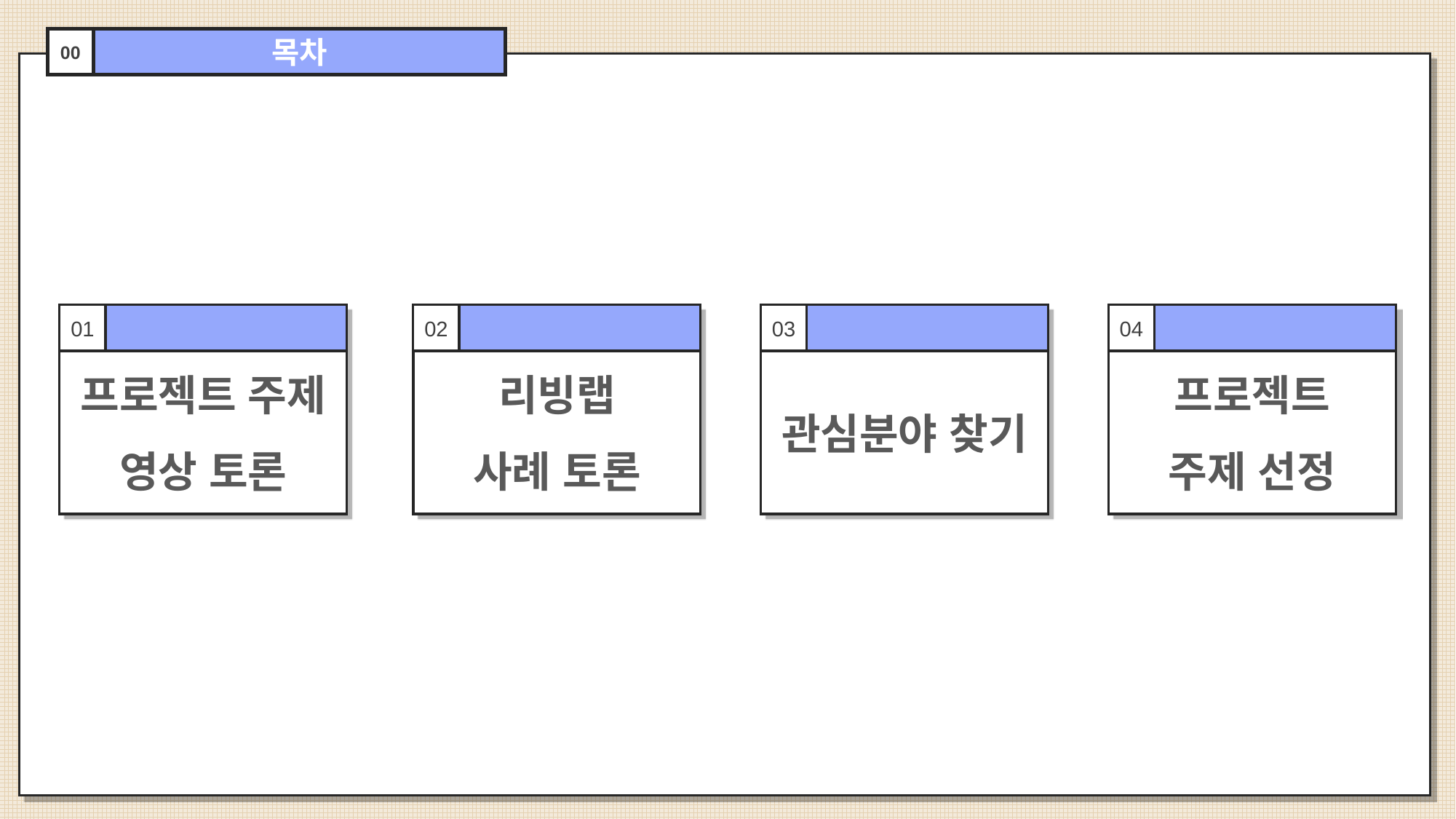

00
목차

프로젝트 주제
영상 토론
01

리빙랩
사례 토론
02

관심분야 찾기
03

프로젝트
주제 선정
04